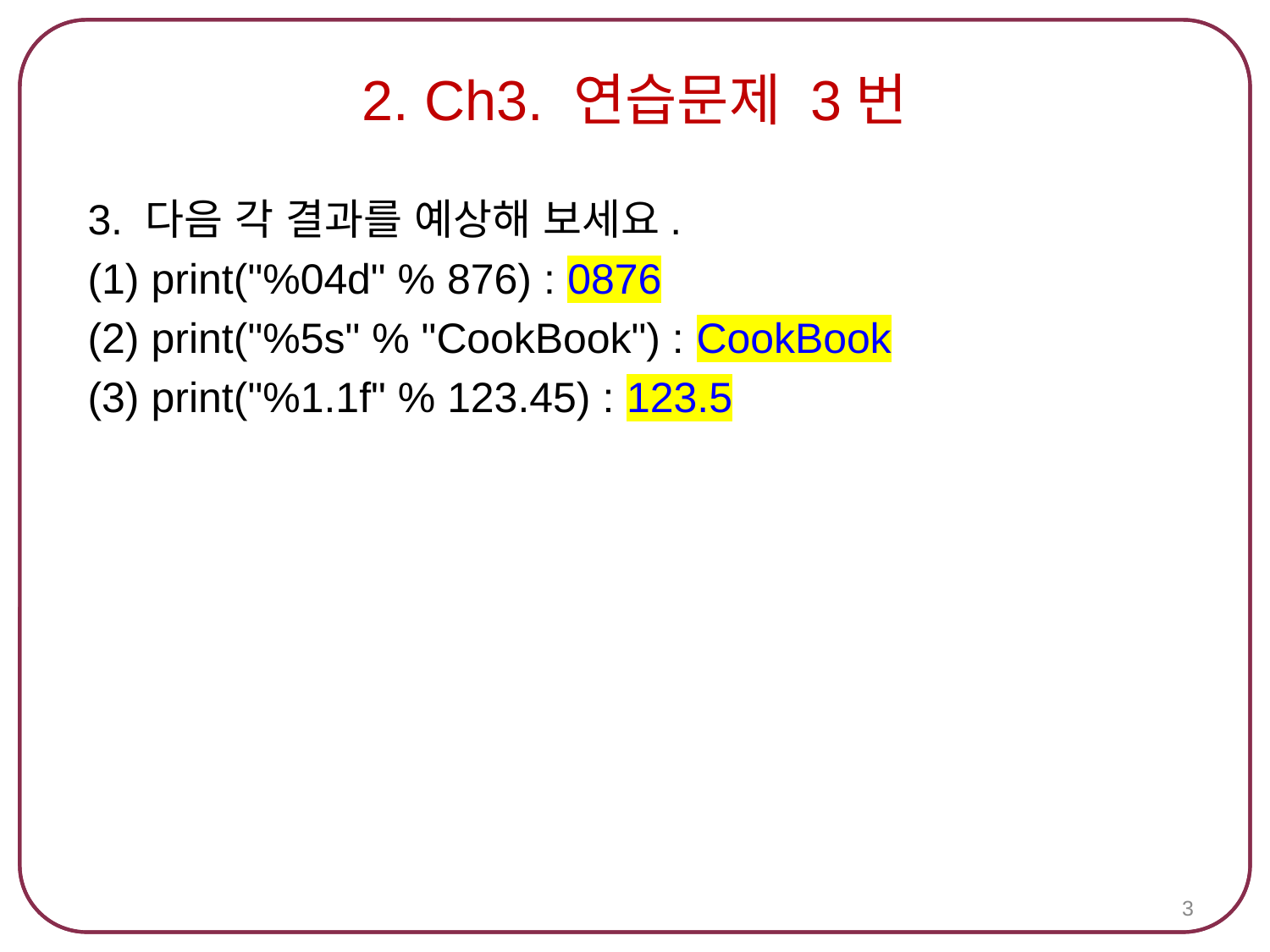

# 2. Ch3. 연습문제 3번
3. 다음 각 결과를 예상해 보세요.
(1) print("%04d" % 876) : 0876
(2) print("%5s" % "CookBook") : CookBook
(3) print("%1.1f" % 123.45) : 123.5

3